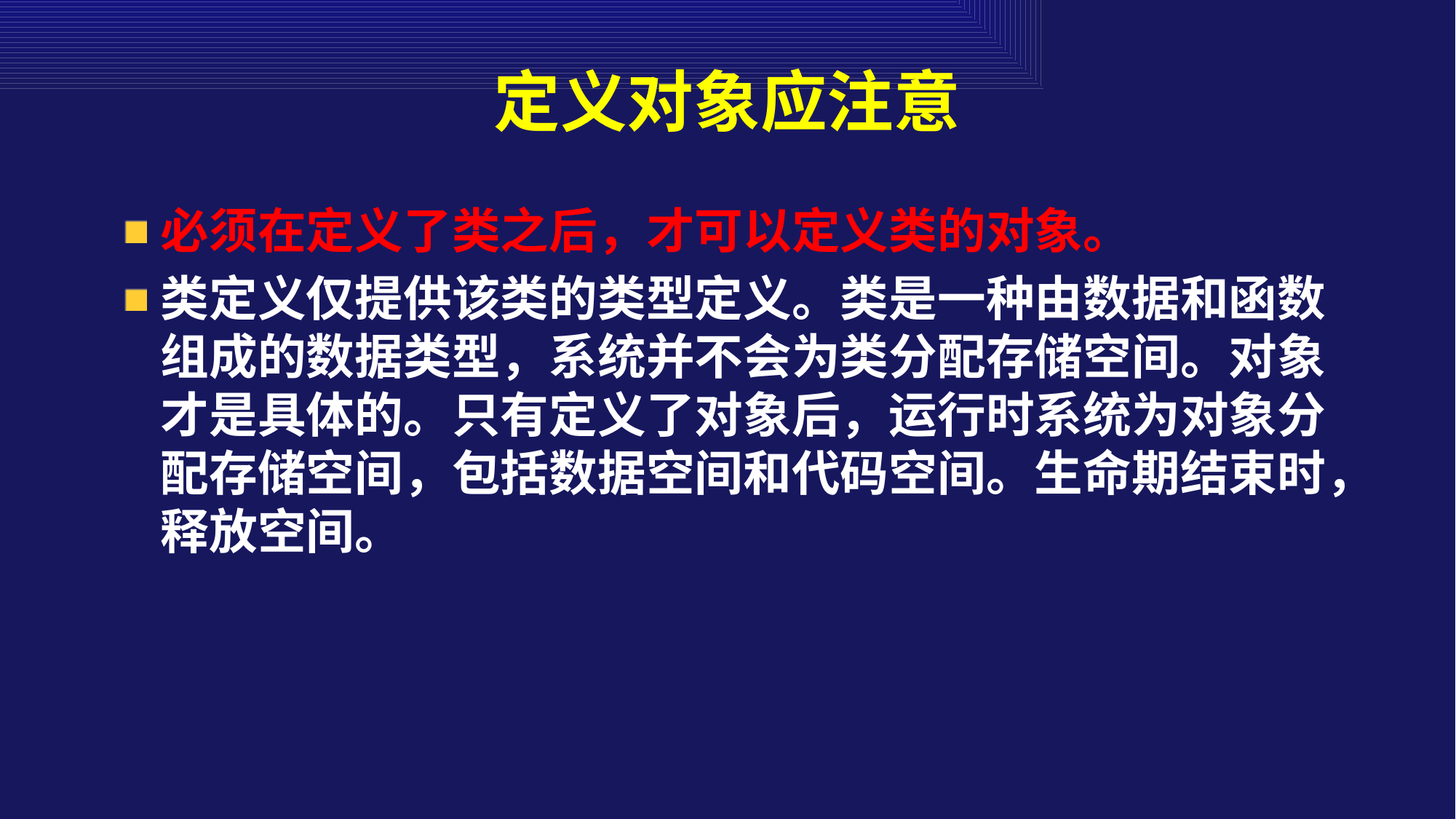

# 定义对象应注意
必须在定义了类之后，才可以定义类的对象。
类定义仅提供该类的类型定义。类是一种由数据和函数组成的数据类型，系统并不会为类分配存储空间。对象才是具体的。只有定义了对象后，运行时系统为对象分配存储空间，包括数据空间和代码空间。生命期结束时，释放空间。